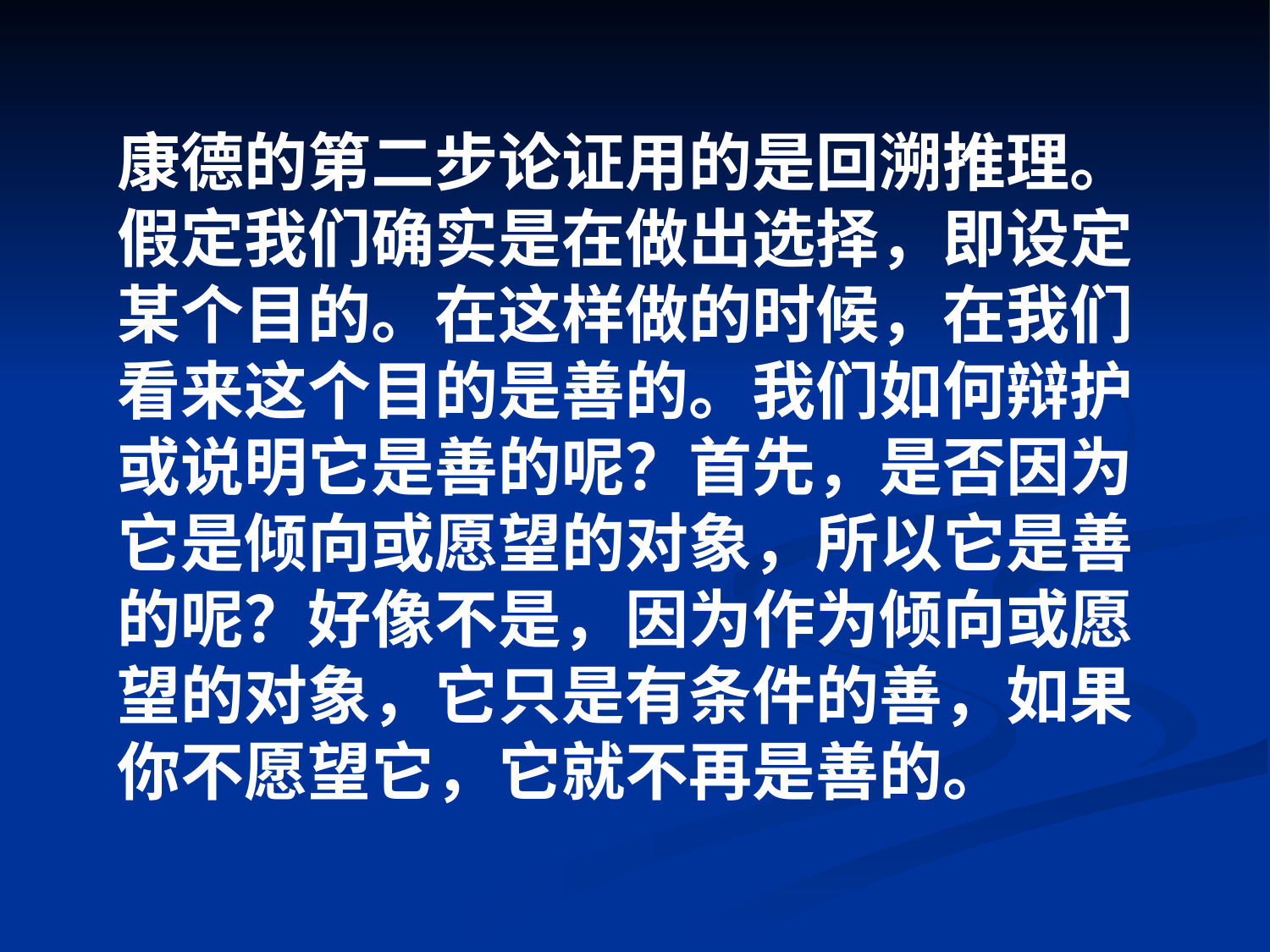

康德的第二步论证用的是回溯推理。假定我们确实是在做出选择，即设定某个目的。在这样做的时候，在我们看来这个目的是善的。我们如何辩护或说明它是善的呢？首先，是否因为它是倾向或愿望的对象，所以它是善的呢？好像不是，因为作为倾向或愿望的对象，它只是有条件的善，如果你不愿望它，它就不再是善的。